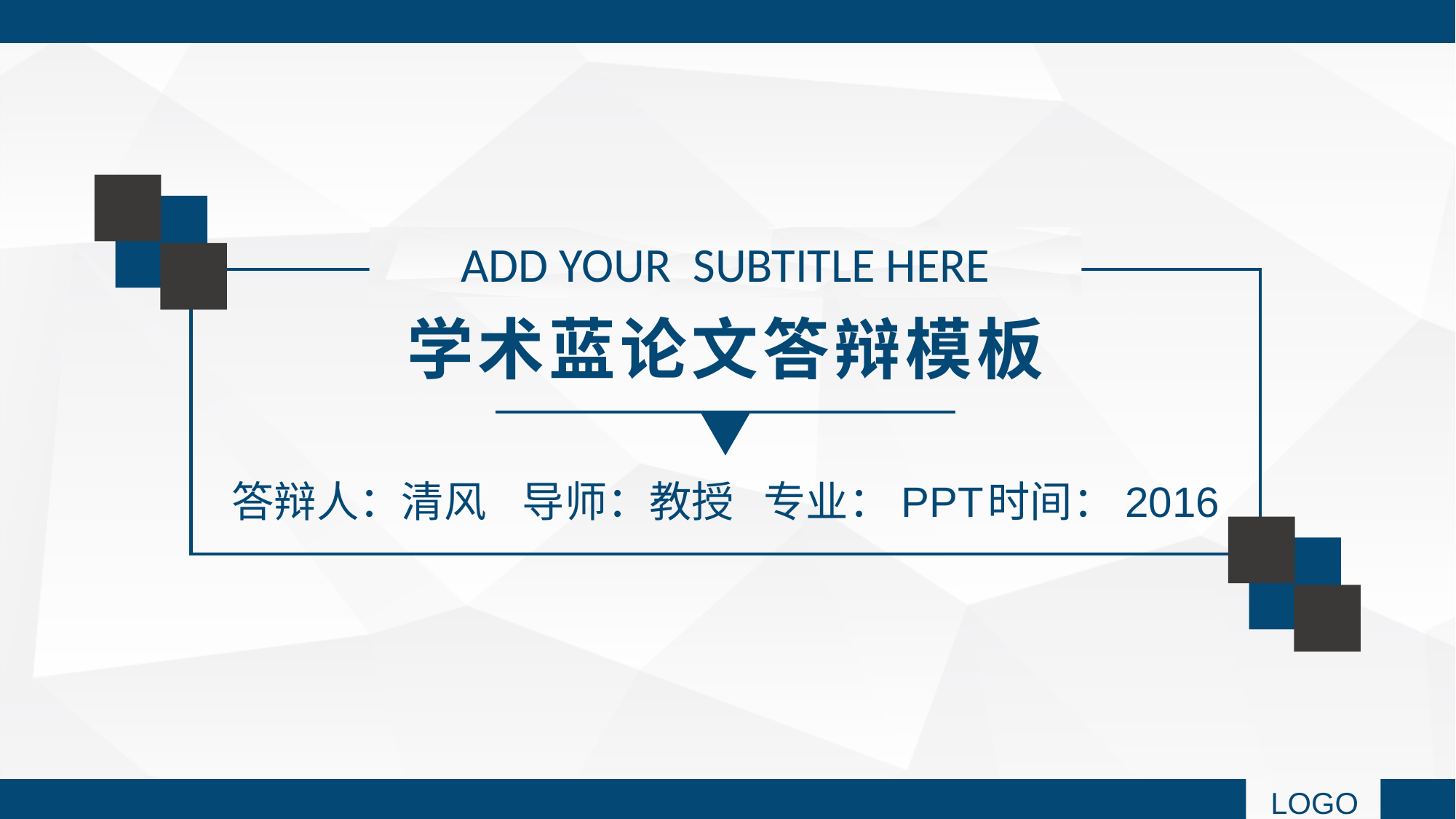

ADD YOUR  SUBTITLE HERE

学术蓝论文答辩模板

答辩人：清风
导师：教授
专业：PPT
时间：2016

LOGO